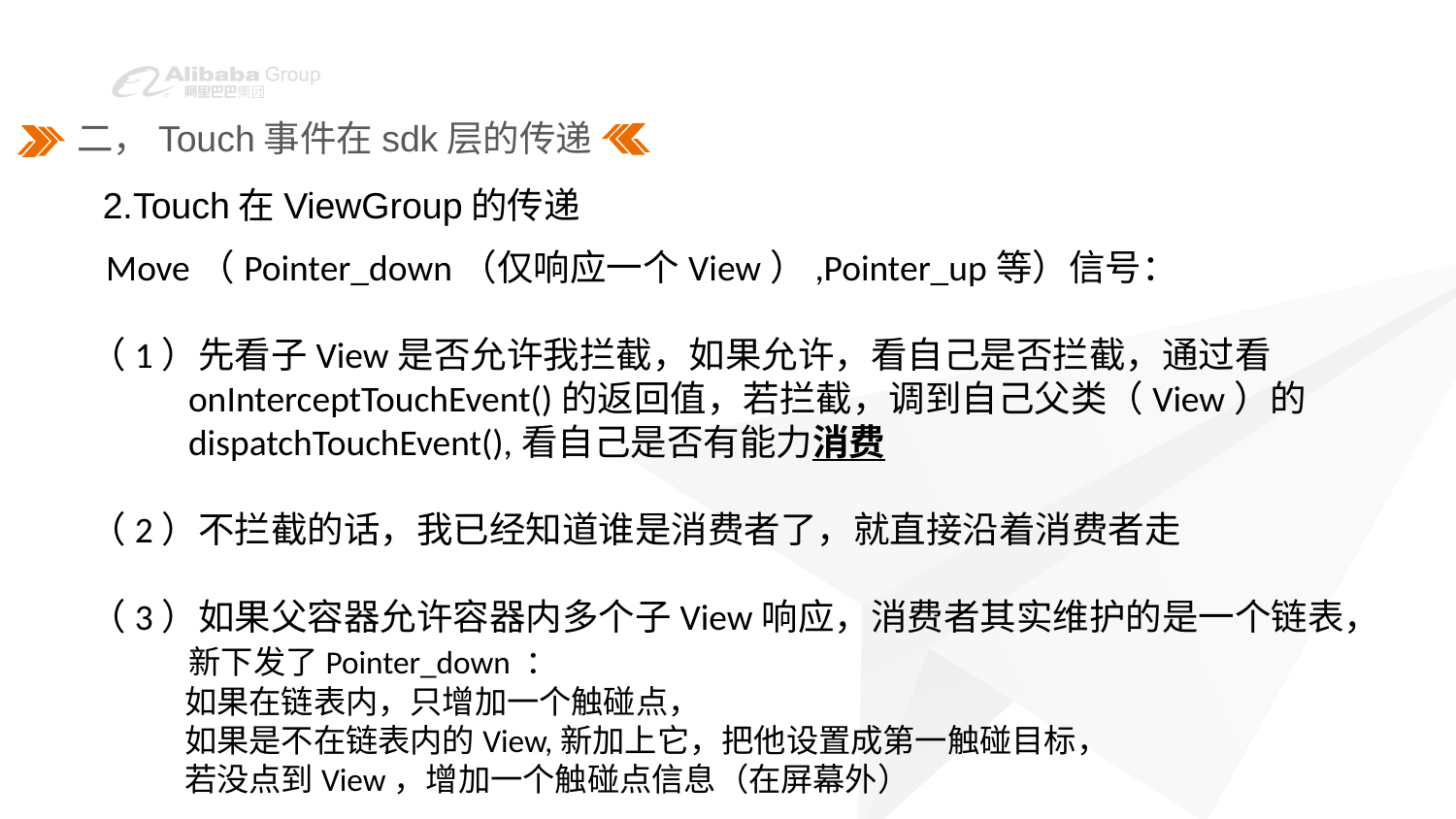

二，Touch事件在sdk层的传递

2.Touch在ViewGroup的传递
  Move（Pointer_down（仅响应一个View）,Pointer_up等）信号：

（1）先看子View是否允许我拦截，如果允许，看自己是否拦截，通过看
            onInterceptTouchEvent()的返回值，若拦截，调到自己父类（View）的
            dispatchTouchEvent(),看自己是否有能力消费

（2）不拦截的话，我已经知道谁是消费者了，就直接沿着消费者走

（3）如果父容器允许容器内多个子View响应，消费者其实维护的是一个链表，
           新下发了Pointer_down ：
            如果在链表内，只增加一个触碰点，
            如果是不在链表内的View,新加上它，把他设置成第一触碰目标，
            若没点到View，增加一个触碰点信息（在屏幕外）